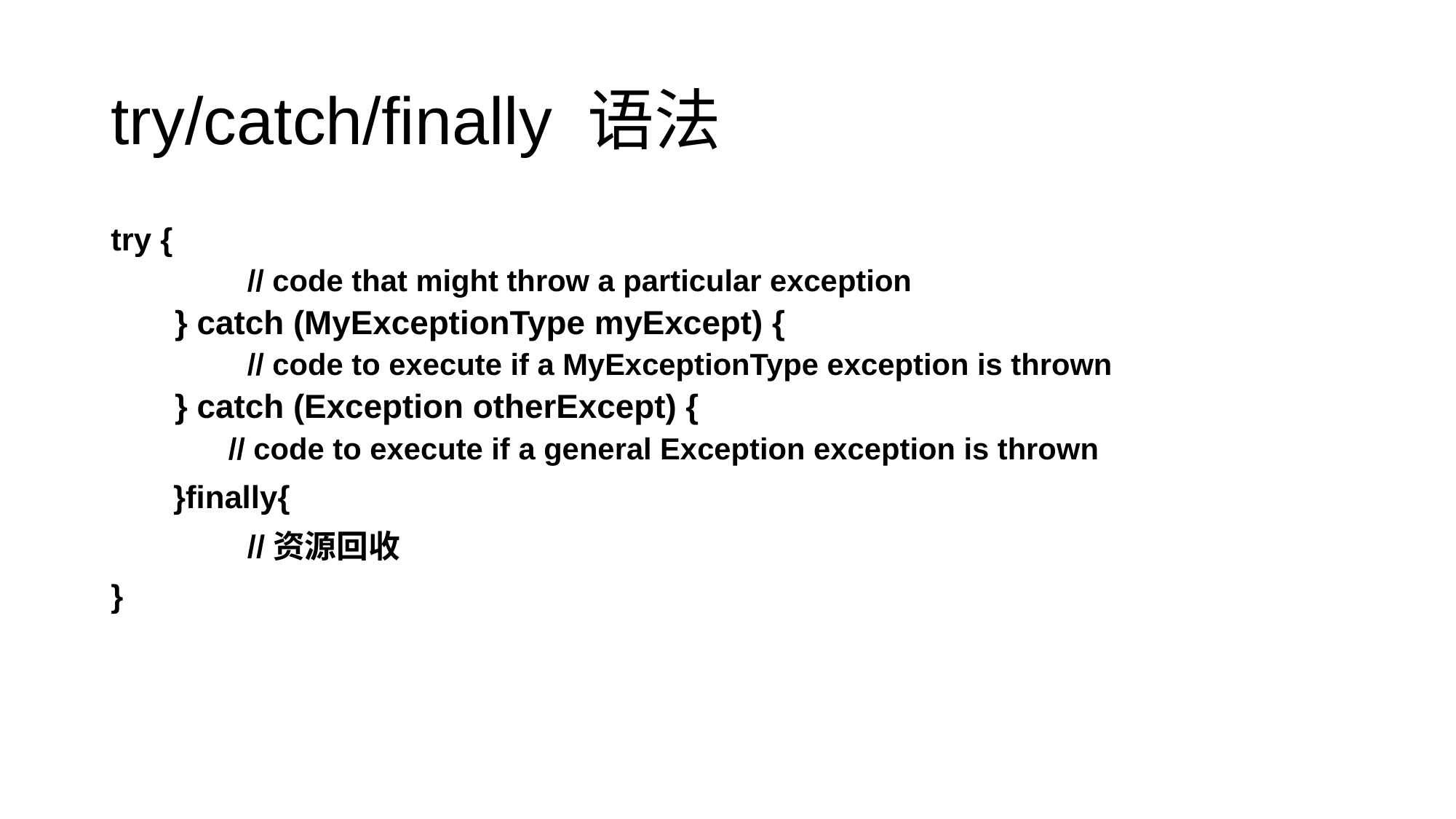

# try/catch/finally 语法
try {
 	// code that might throw a particular exception
 } catch (MyExceptionType myExcept) {
 	// code to execute if a MyExceptionType exception is thrown
 } catch (Exception otherExcept) {
 // code to execute if a general Exception exception is thrown
       }finally{
		//资源回收
}